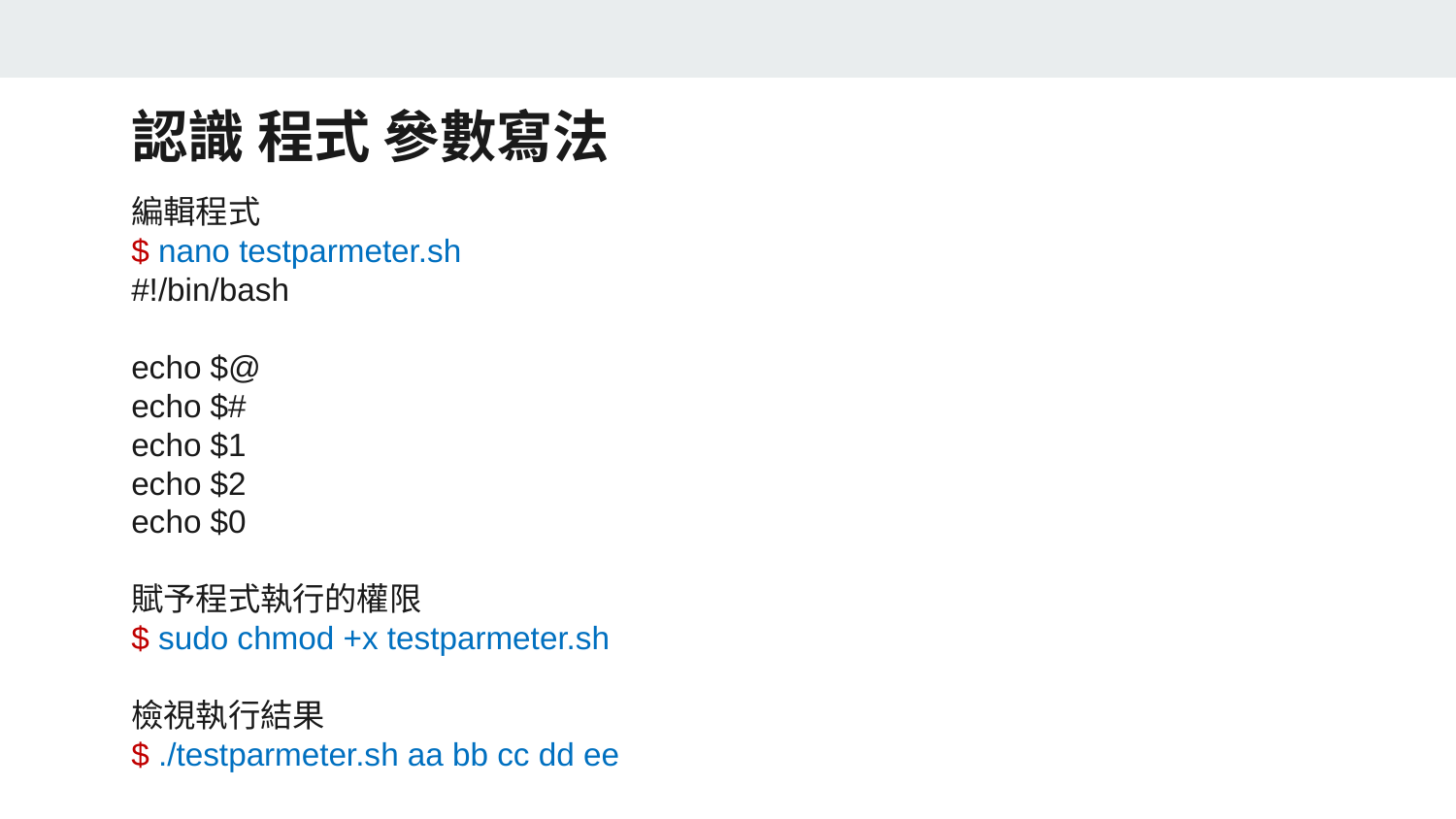

認識 程式 參數寫法
編輯程式
$ nano testparmeter.sh
#!/bin/bash

echo $@
echo $#
echo $1
echo $2
echo $0

賦予程式執行的權限
$ sudo chmod +x testparmeter.sh

檢視執行結果
$ ./testparmeter.sh aa bb cc dd ee